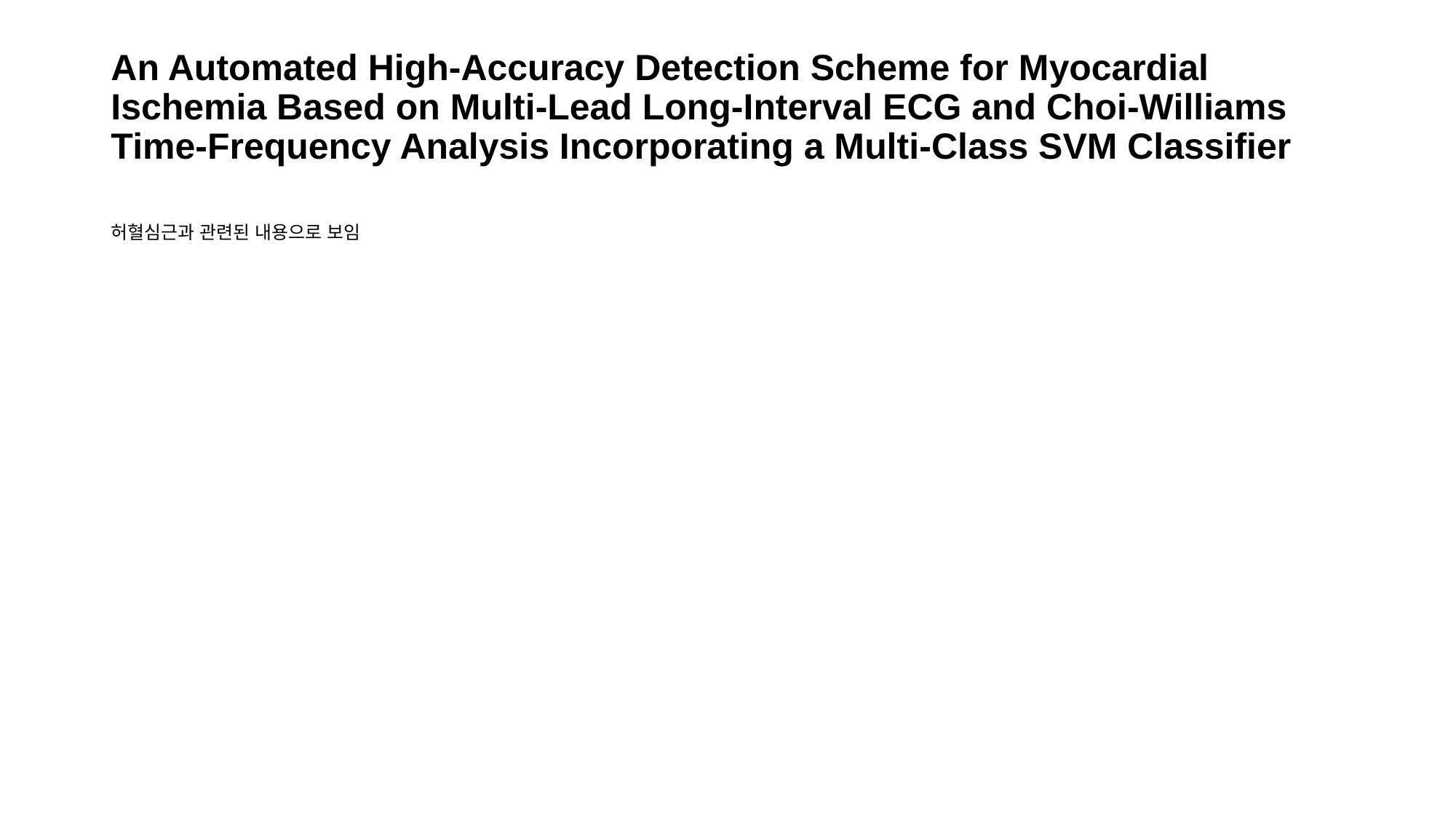

# An Automated High-Accuracy Detection Scheme for Myocardial Ischemia Based on Multi-Lead Long-Interval ECG and Choi-Williams Time-Frequency Analysis Incorporating a Multi-Class SVM Classifier

허혈심근과 관련된 내용으로 보임